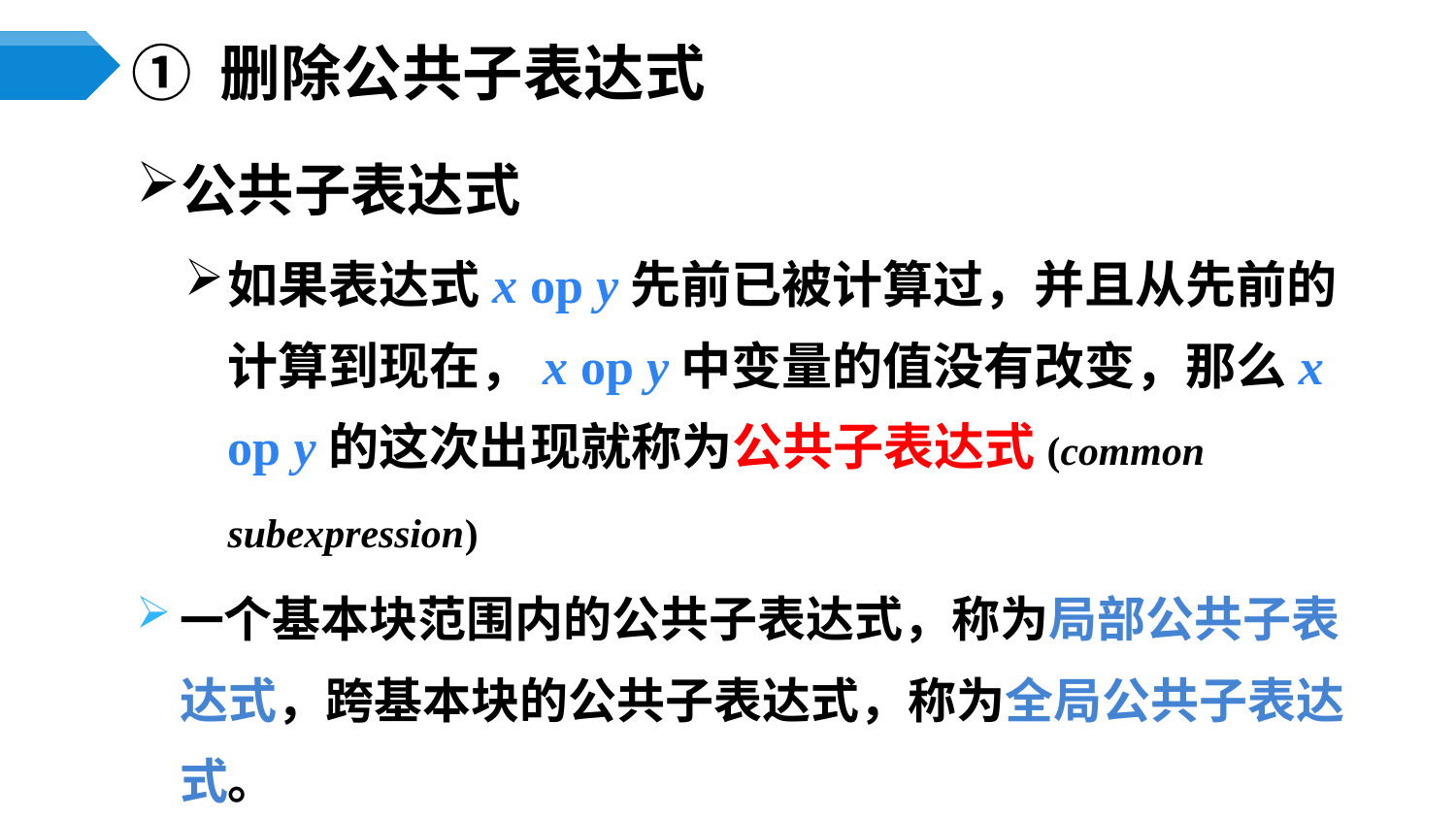

# ① 删除公共子表达式
公共子表达式
如果表达式x op y先前已被计算过，并且从先前的计算到现在，x op y中变量的值没有改变，那么x op y的这次出现就称为公共子表达式(common subexpression)
一个基本块范围内的公共子表达式，称为局部公共子表达式，跨基本块的公共子表达式，称为全局公共子表达式。